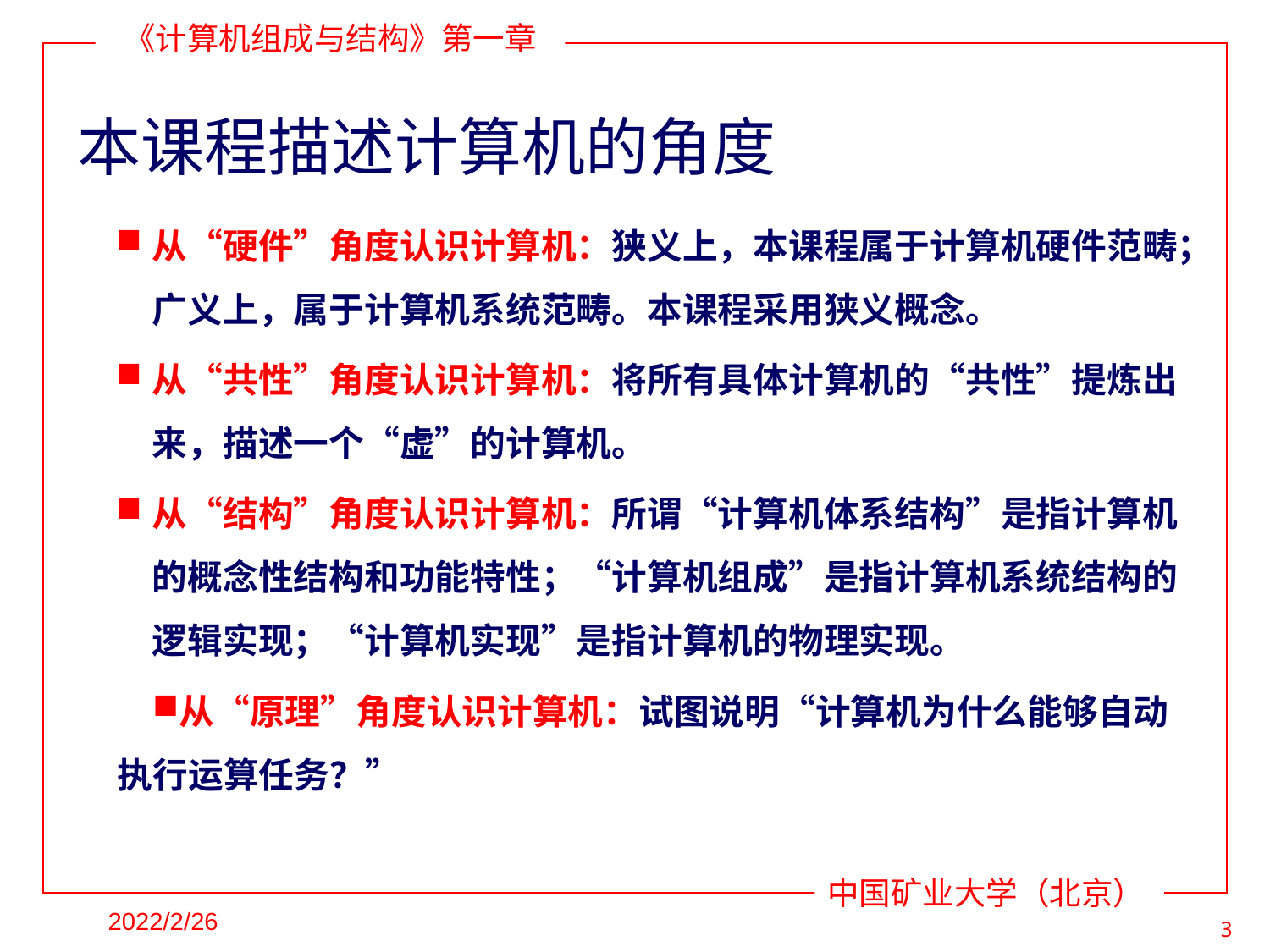

# 本课程描述计算机的角度
从“硬件”角度认识计算机：狭义上，本课程属于计算机硬件范畴；广义上，属于计算机系统范畴。本课程采用狭义概念。
从“共性”角度认识计算机：将所有具体计算机的“共性”提炼出来，描述一个“虚”的计算机。
从“结构”角度认识计算机：所谓“计算机体系结构”是指计算机的概念性结构和功能特性；“计算机组成”是指计算机系统结构的逻辑实现；“计算机实现”是指计算机的物理实现。
从“原理”角度认识计算机：试图说明“计算机为什么能够自动执行运算任务？”
2022/2/26